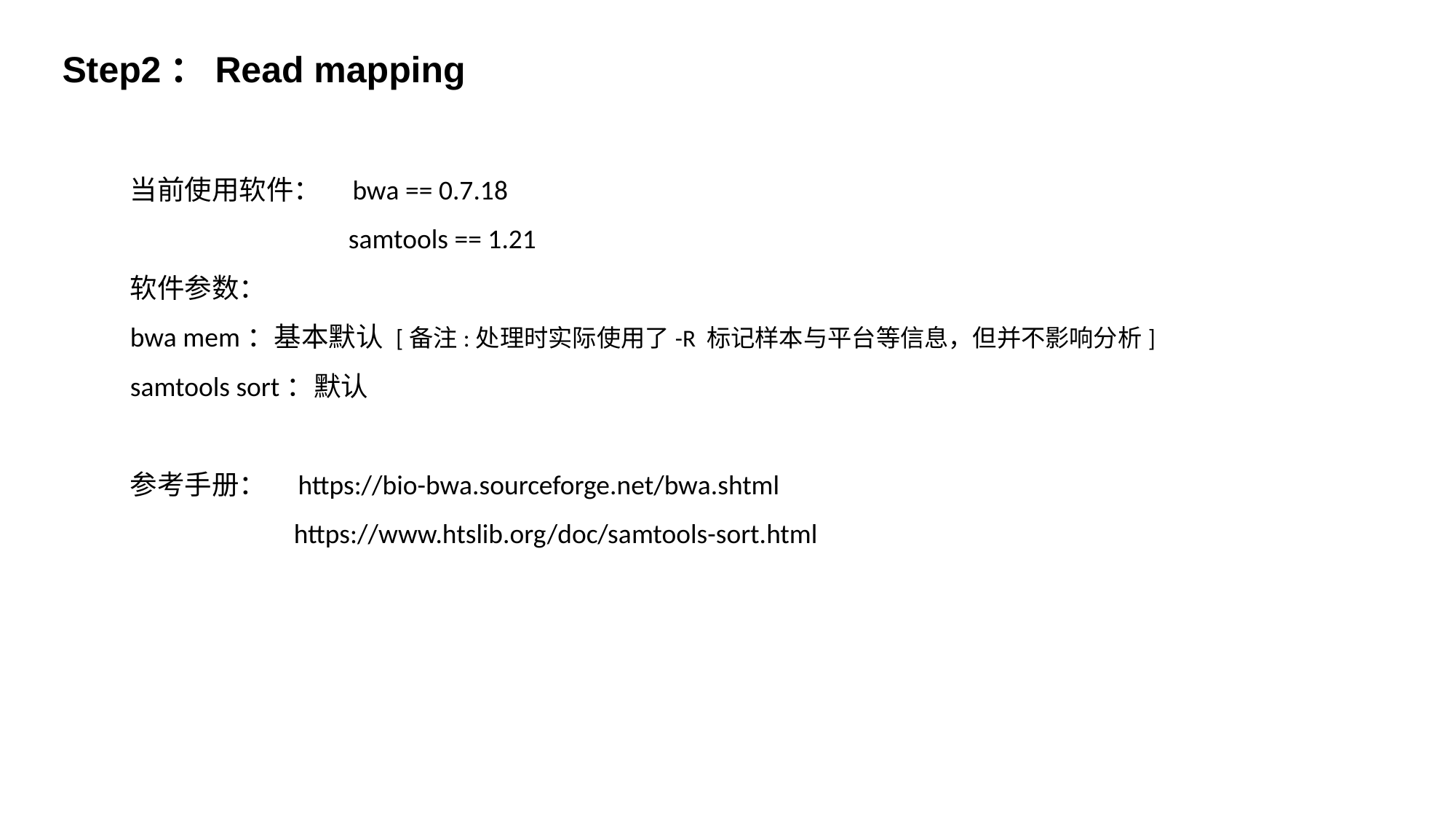

Step2：Read mapping
当前使用软件：    bwa == 0.7.18
  		samtools == 1.21
软件参数：
bwa mem：基本默认 [备注:处理时实际使用了-R 标记样本与平台等信息，但并不影响分析]
samtools sort：默认

参考手册：    https://bio-bwa.sourceforge.net/bwa.shtml
https://www.htslib.org/doc/samtools-sort.html